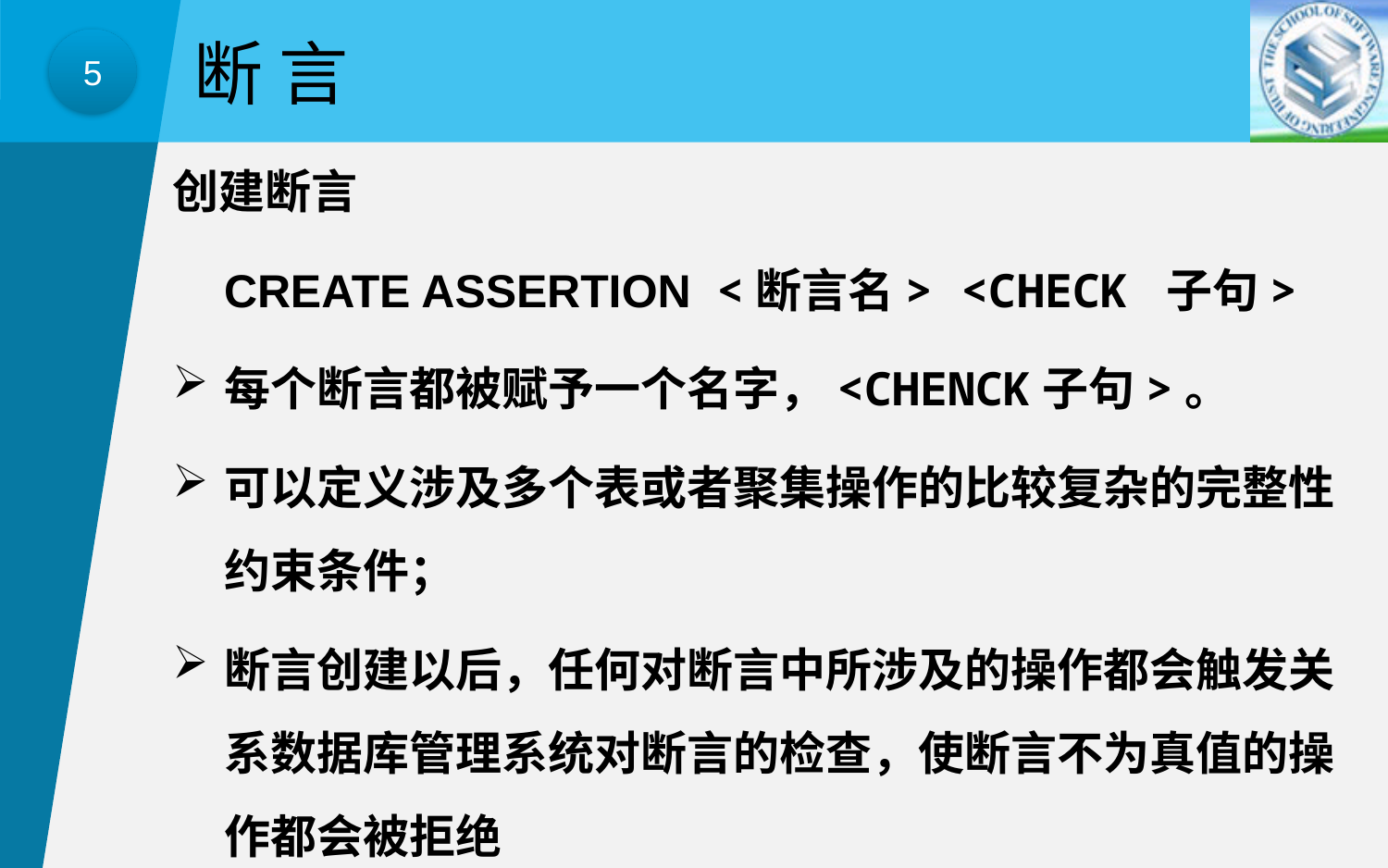

断 言
5
创建断言
    CREATE ASSERTION  <断言名> <CHECK 子句>
每个断言都被赋予一个名字，<CHENCK子句>。
可以定义涉及多个表或者聚集操作的比较复杂的完整性约束条件；
断言创建以后，任何对断言中所涉及的操作都会触发关系数据库管理系统对断言的检查，使断言不为真值的操作都会被拒绝